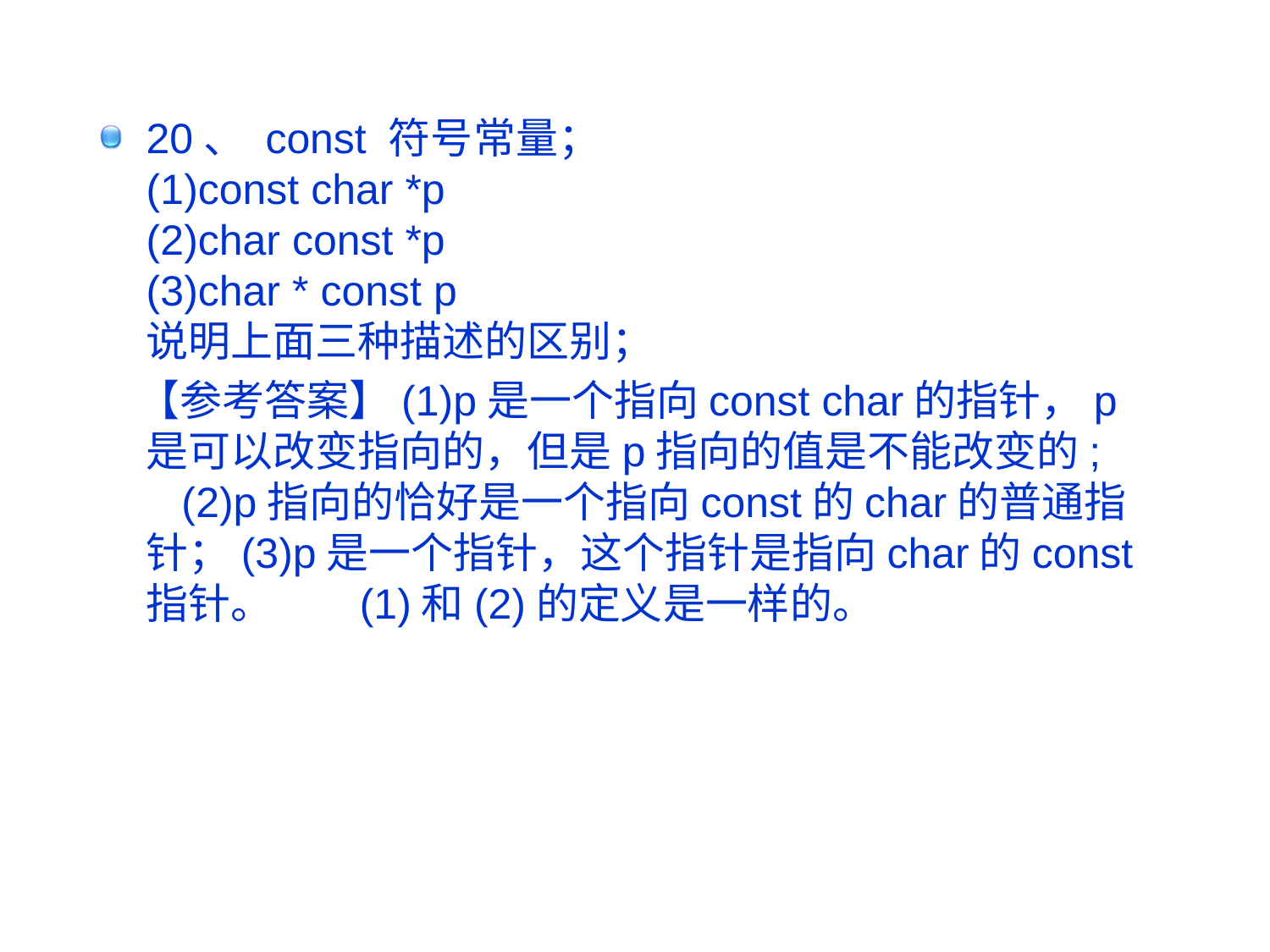

20、 const 符号常量；
(1)const char *p
(2)char const *p
(3)char * const p
说明上面三种描述的区别；
   【参考答案】(1)p是一个指向const char的指针，p是可以改变指向的，但是p指向的值是不能改变的;        (2)p指向的恰好是一个指向const的char的普通指针；(3)p是一个指针，这个指针是指向char的const指针。        (1)和(2)的定义是一样的。